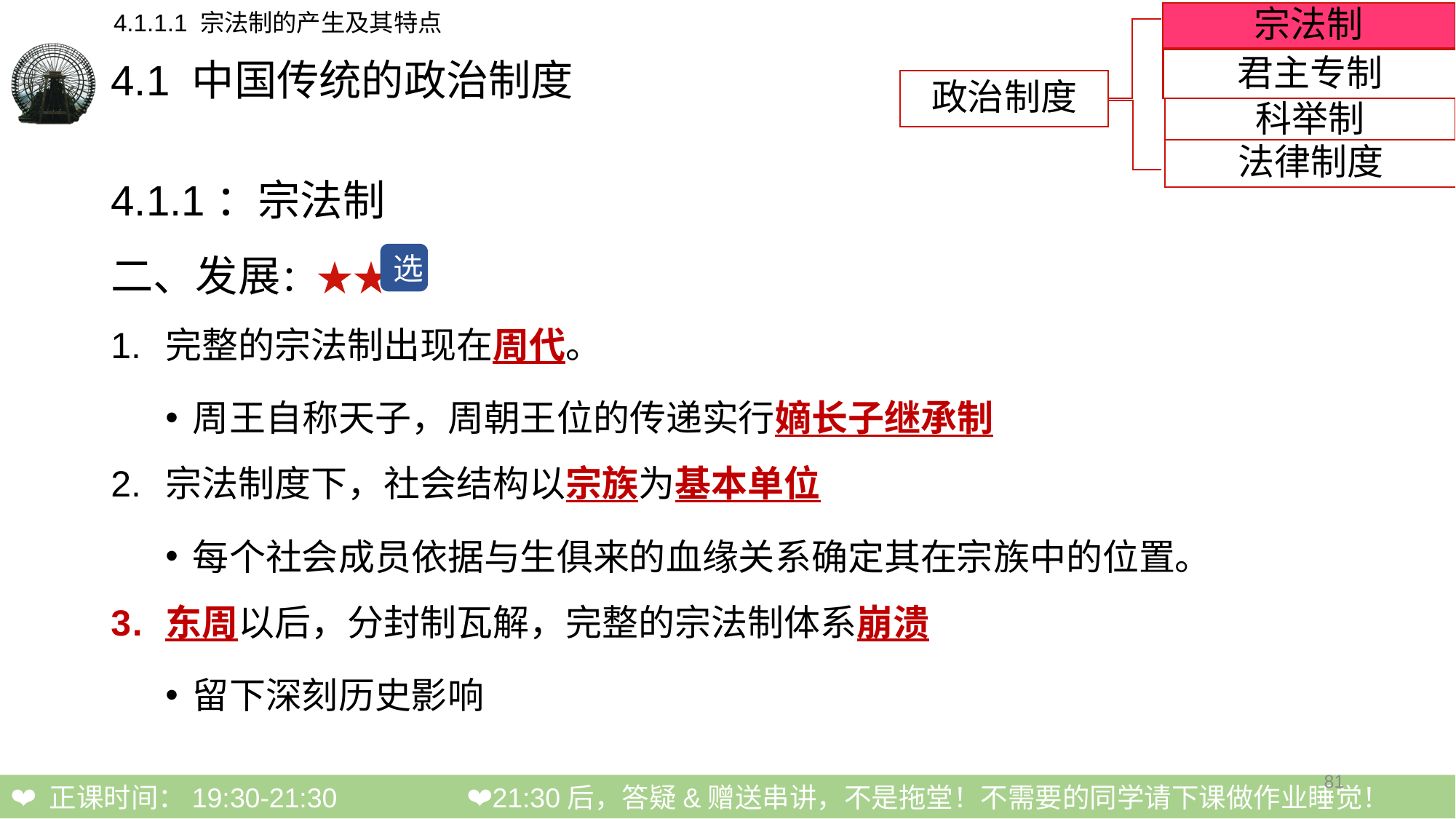

4.1.1.1 宗法制的产生及其特点
宗法制

# 4.1 中国传统的政治制度
君主专制
政治制度
科举制

法律制度
4.1.1：宗法制
二、发展：★★
完整的宗法制出现在周代。
周王自称天子，周朝王位的传递实行嫡长子继承制
宗法制度下，社会结构以宗族为基本单位
每个社会成员依据与生俱来的血缘关系确定其在宗族中的位置。
东周以后，分封制瓦解，完整的宗法制体系崩溃
留下深刻历史影响

选
81